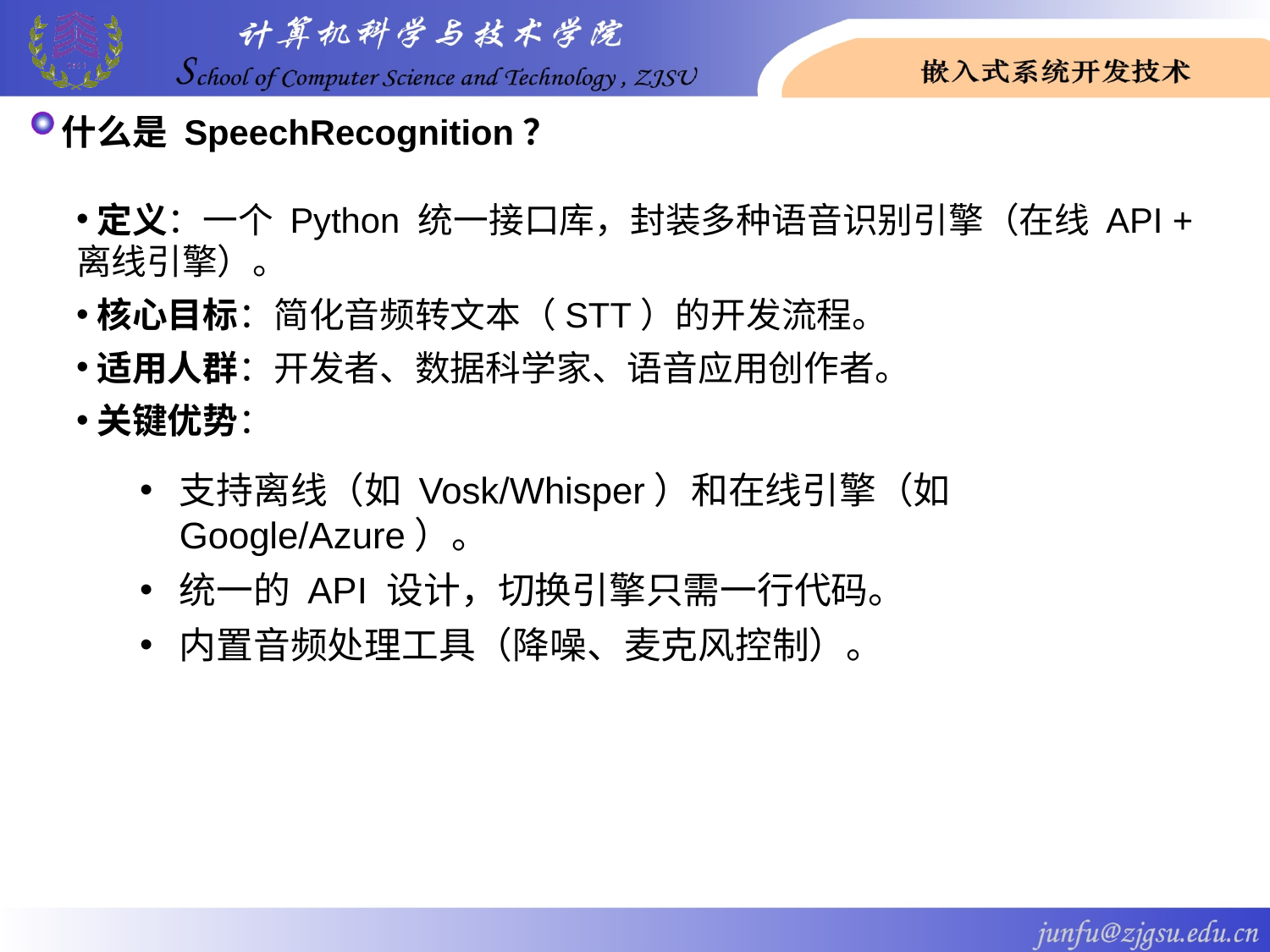

# 什么是 SpeechRecognition？
​​定义​​：一个 Python 统一接口库，封装多种语音识别引擎（在线 API + 离线引擎）。
​​核心目标​​：简化音频转文本（STT）的开发流程。
​​适用人群​​：开发者、数据科学家、语音应用创作者。
​​关键优势​​：
支持离线（如 Vosk/Whisper）和在线引擎（如 Google/Azure）。
统一的 API 设计，切换引擎只需一行代码。
内置音频处理工具（降噪、麦克风控制）。